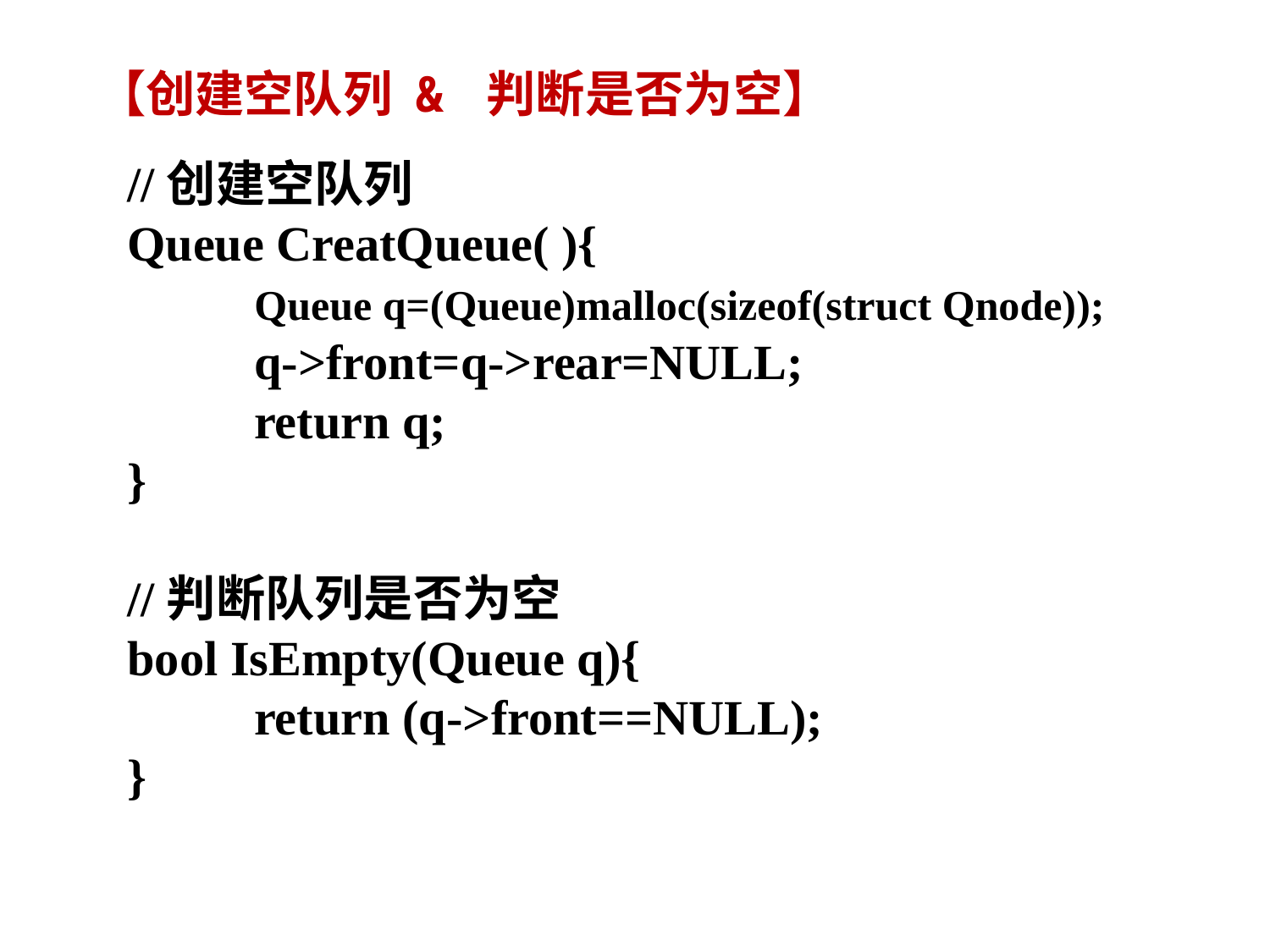

【创建空队列 & 判断是否为空】
//创建空队列
Queue CreatQueue( ){
	Queue q=(Queue)malloc(sizeof(struct Qnode));
	q->front=q->rear=NULL;
	return q;
}

//判断队列是否为空
bool IsEmpty(Queue q){
	return (q->front==NULL);
}